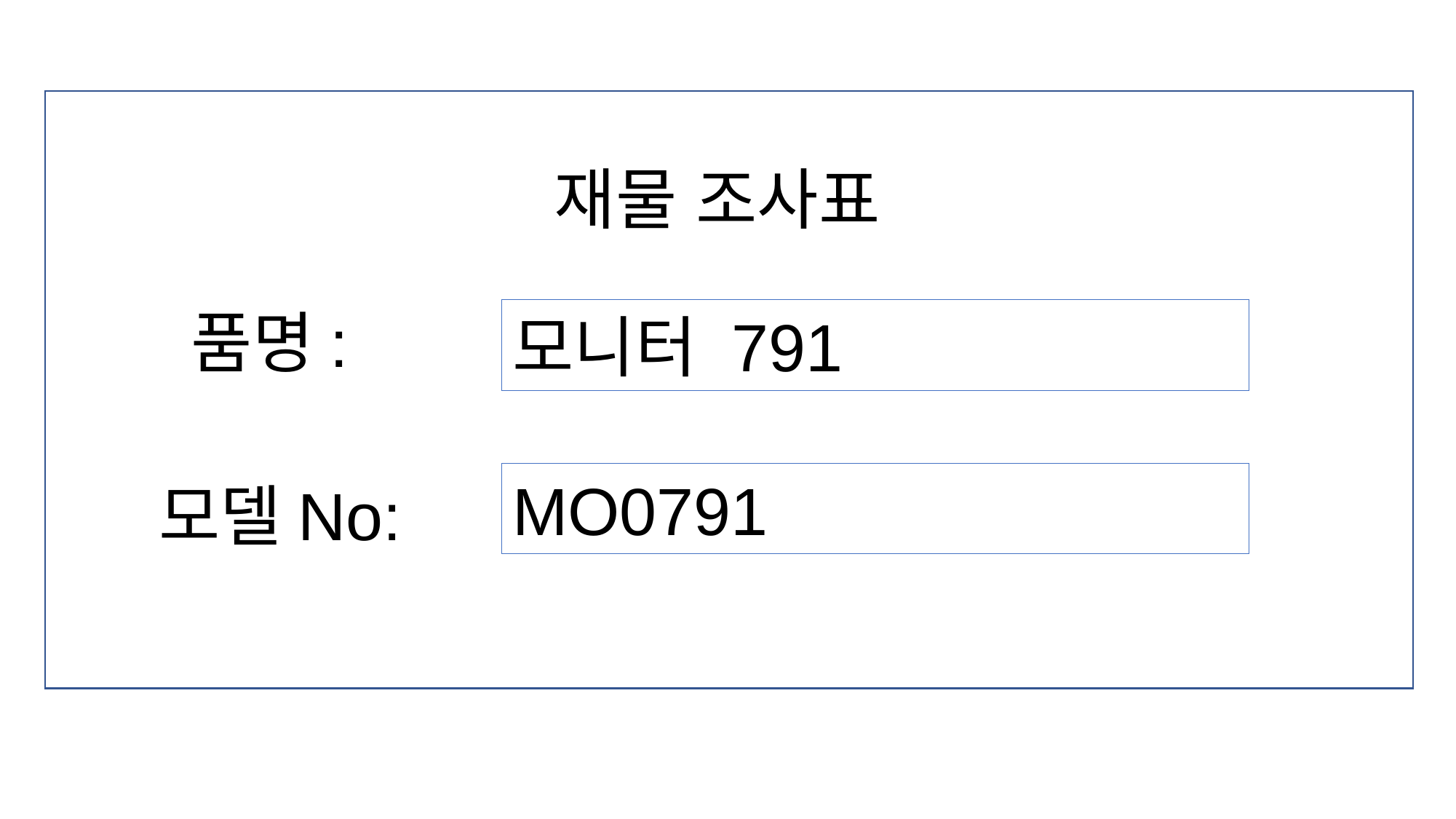

재물 조사표
품명:
모니터 791
MO0791
모델No: